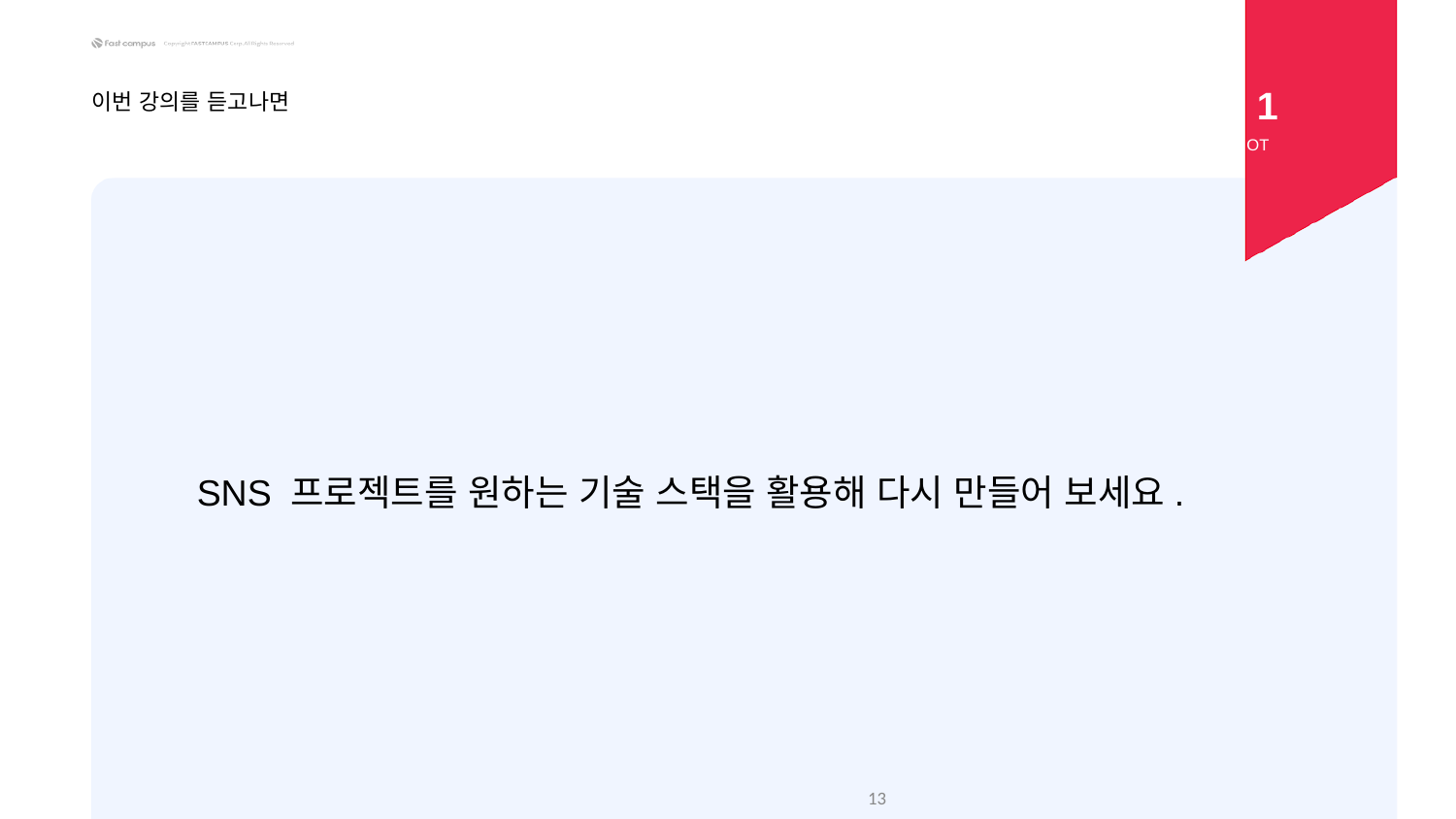

1
이번 강의를 듣고나면
OT
SNS 프로젝트를 원하는 기술 스택을 활용해 다시 만들어 보세요.
13